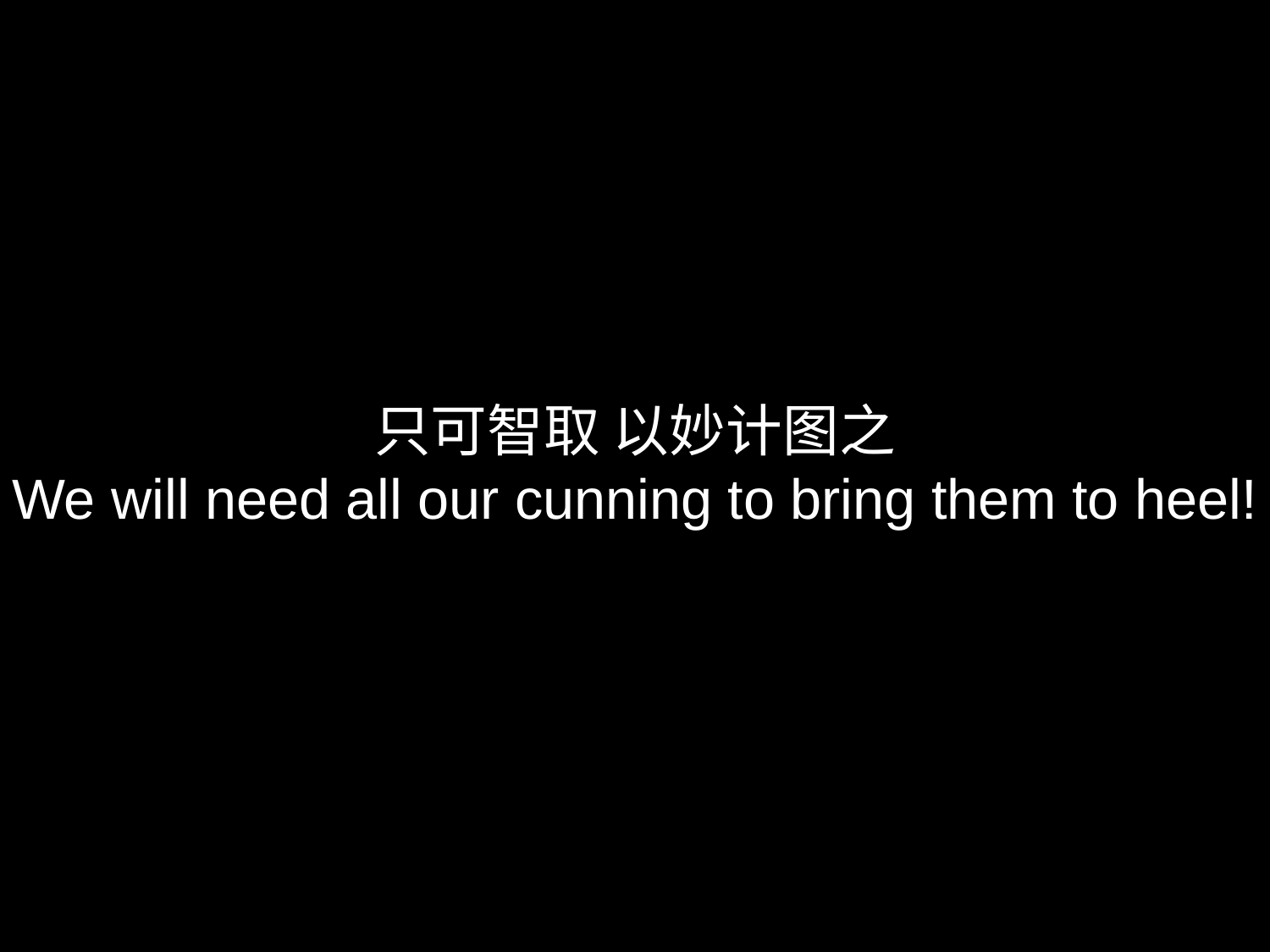

只可智取 以妙计图之
We will need all our cunning to bring them to heel!